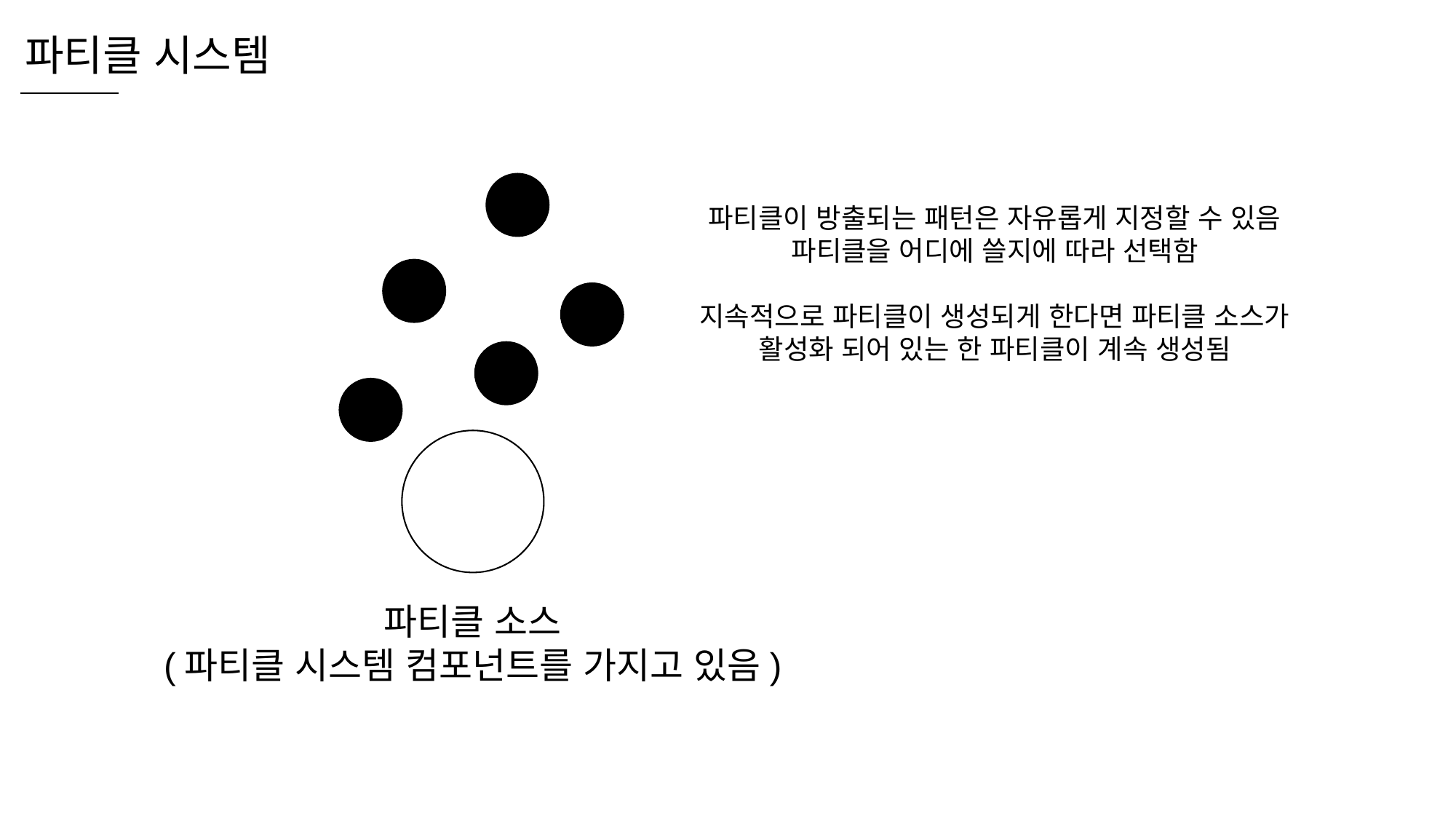

파티클 시스템

파티클이 방출되는 패턴은 자유롭게 지정할 수 있음
파티클을 어디에 쓸지에 따라 선택함

지속적으로 파티클이 생성되게 한다면 파티클 소스가
활성화 되어 있는 한 파티클이 계속 생성됨

파티클 소스
(파티클 시스템 컴포넌트를 가지고 있음)